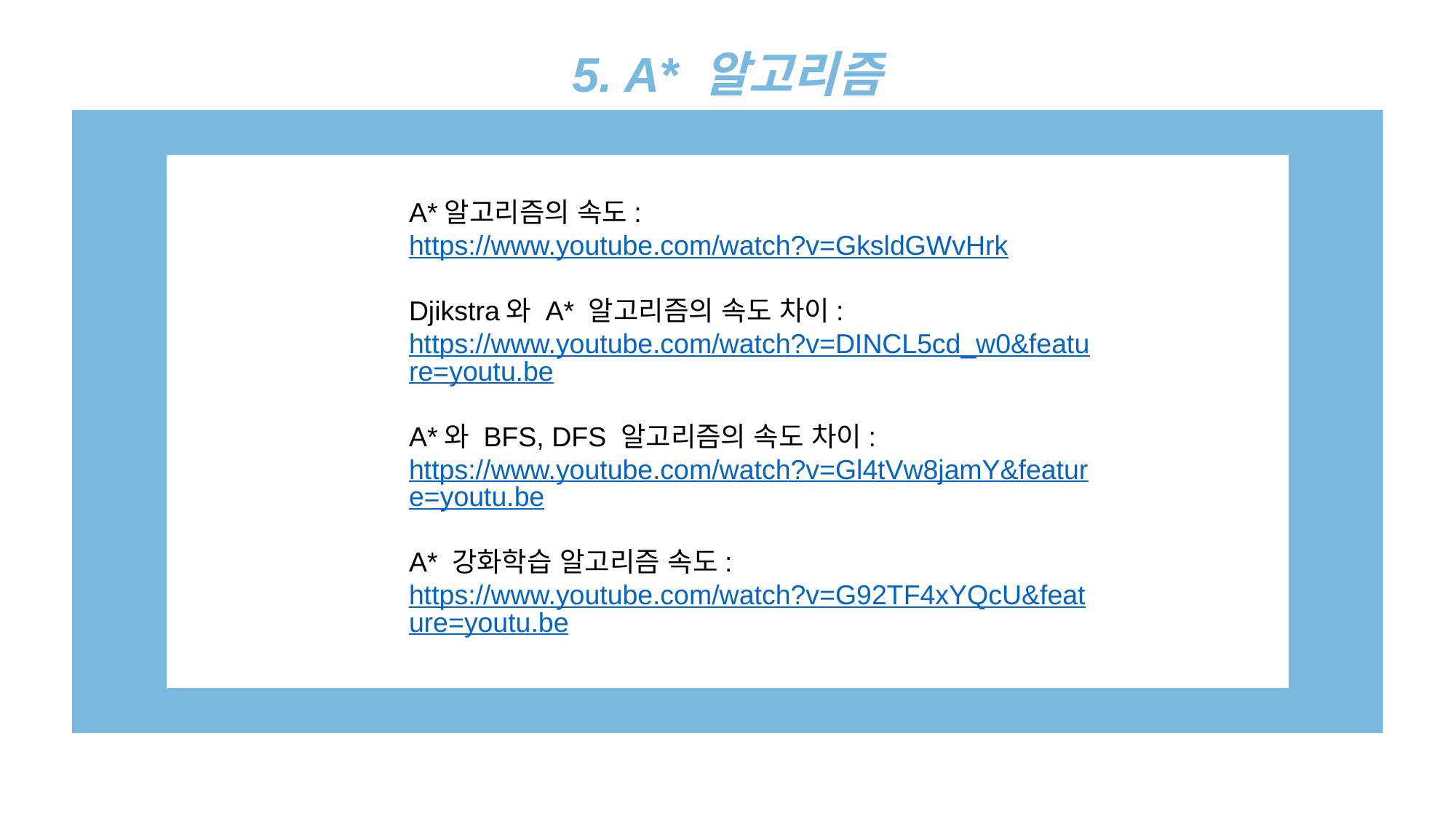

5. A* 알고리즘

A*알고리즘의 속도:
https://www.youtube.com/watch?v=GksldGWvHrk

Djikstra와 A* 알고리즘의 속도 차이:
https://www.youtube.com/watch?v=DINCL5cd_w0&feature=youtu.be

A*와 BFS, DFS 알고리즘의 속도 차이:
https://www.youtube.com/watch?v=Gl4tVw8jamY&feature=youtu.be

A* 강화학습 알고리즘 속도:
https://www.youtube.com/watch?v=G92TF4xYQcU&feature=youtu.be